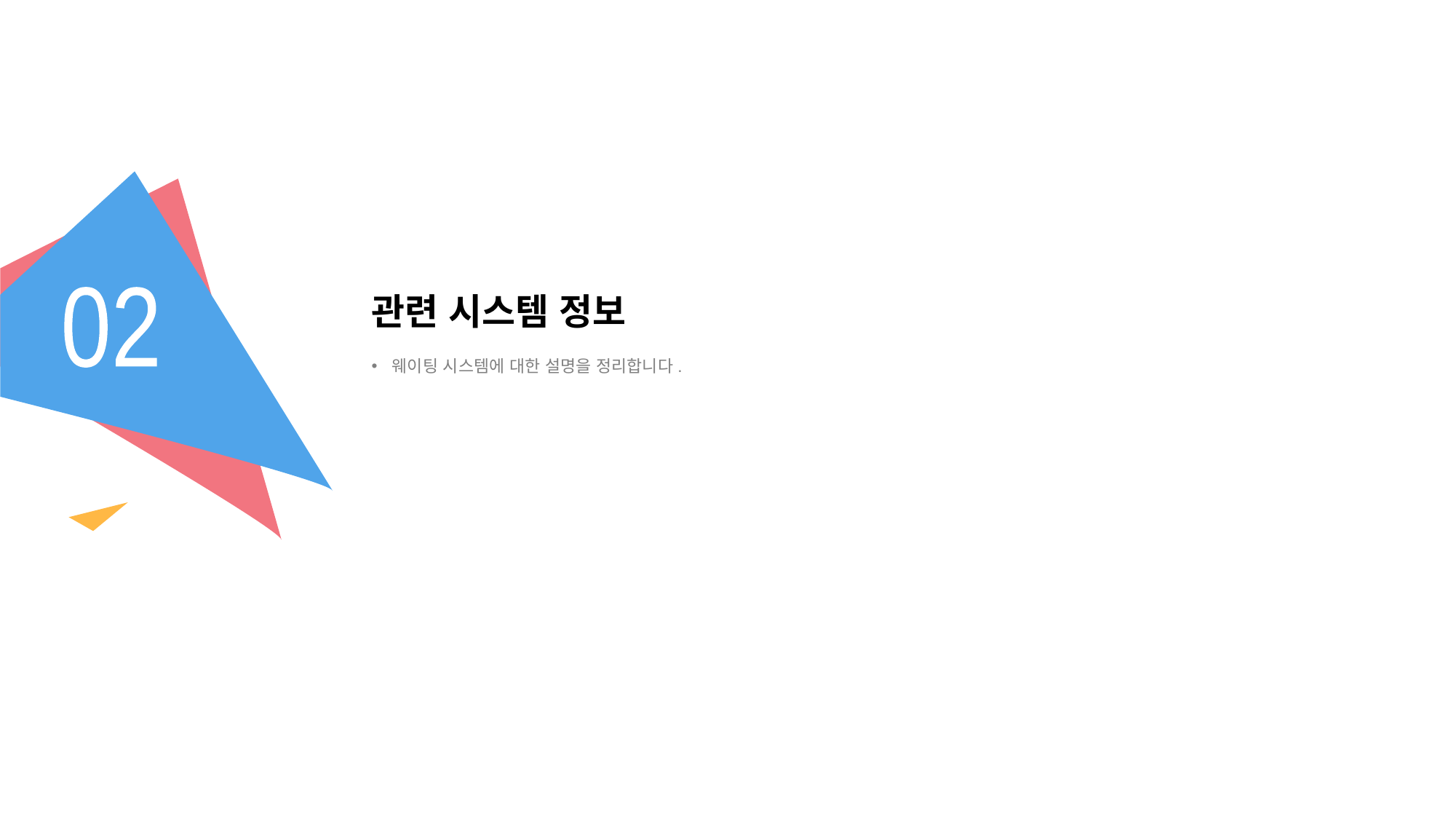

# 관련 시스템 정보
02
웨이팅 시스템에 대한 설명을 정리합니다.